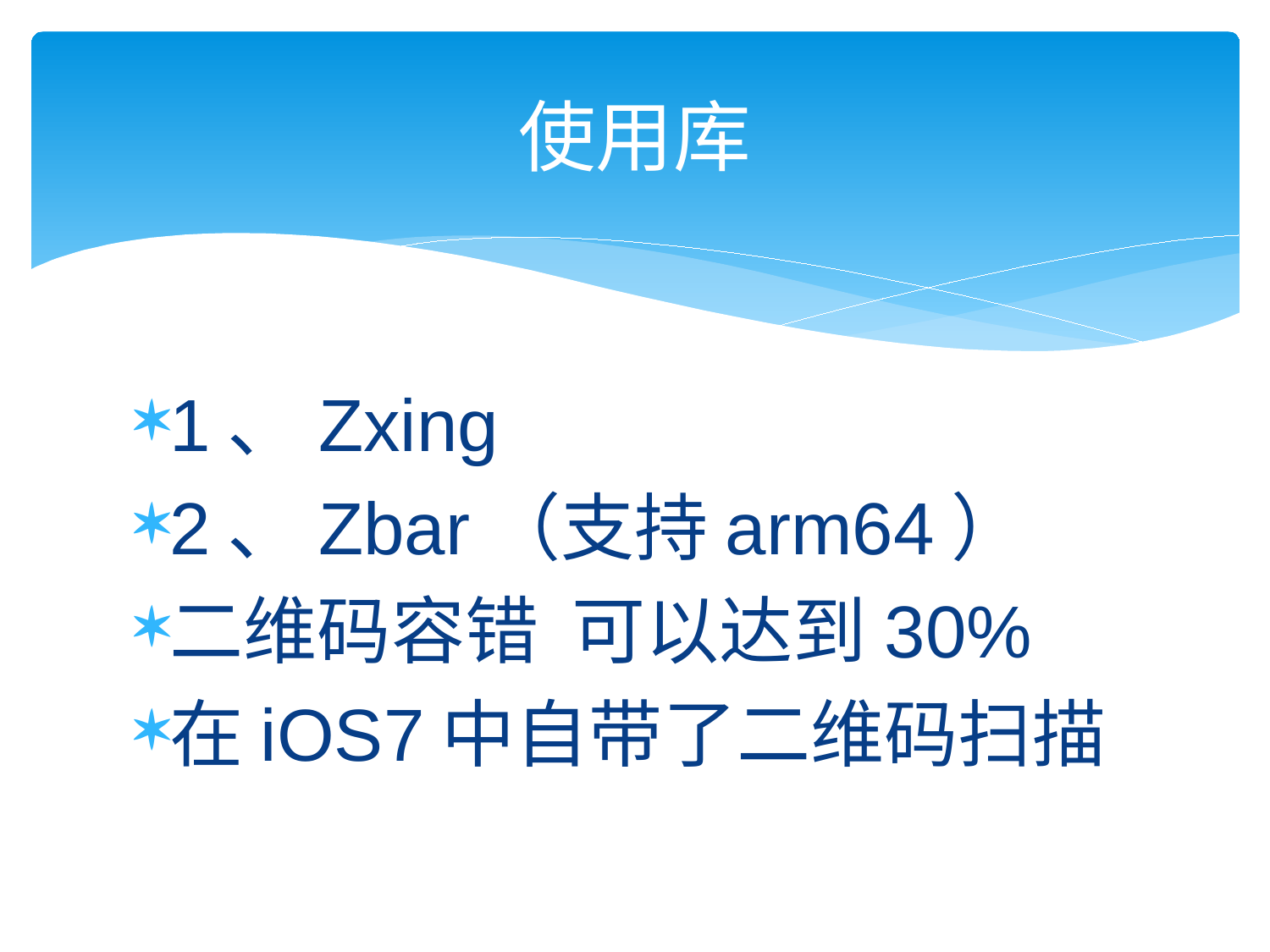

# 使用库
1、Zxing
2、Zbar（支持arm64）
二维码容错  可以达到30%
在iOS7中自带了二维码扫描